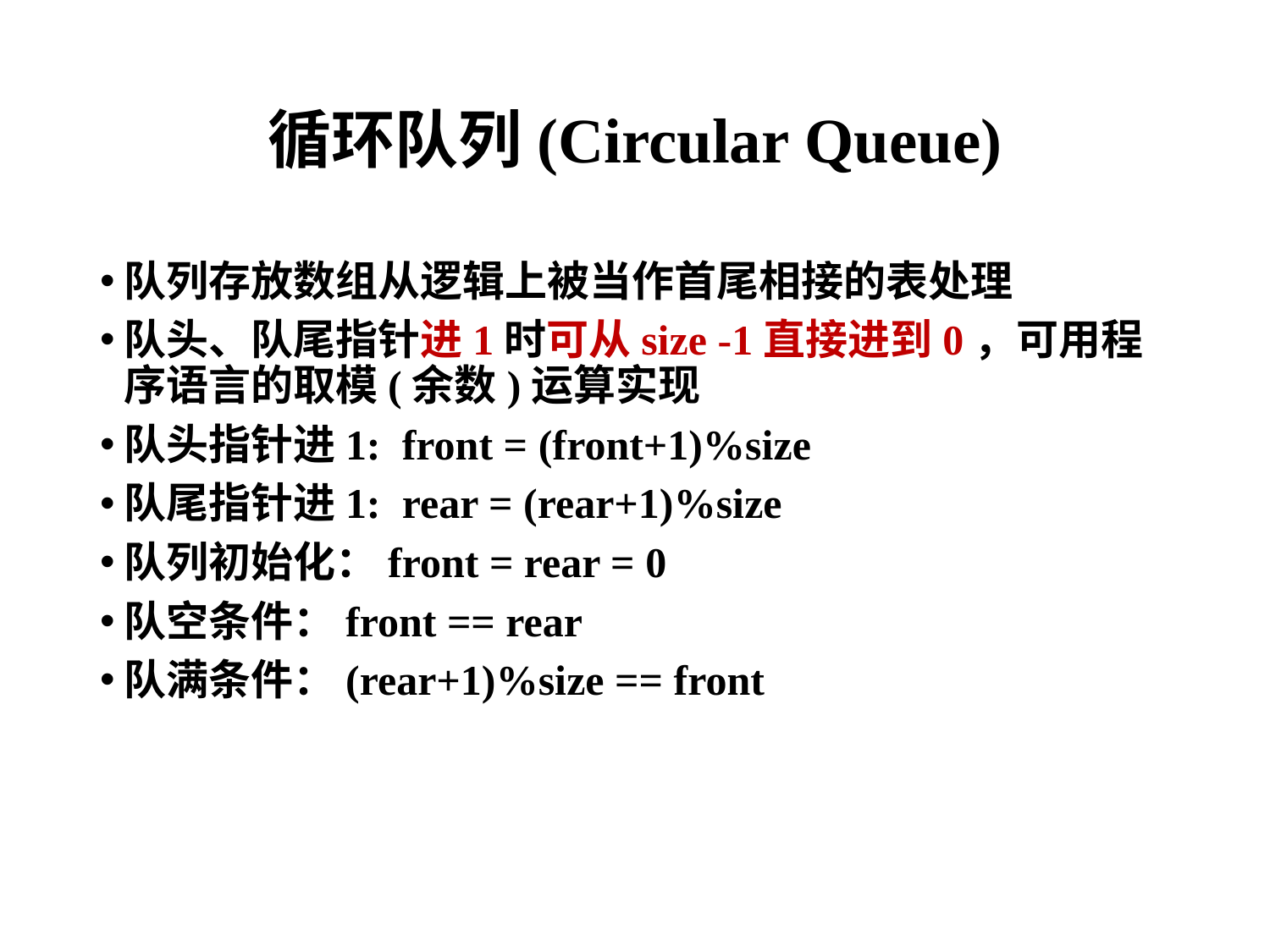

# 循环队列(Circular Queue)
队列存放数组从逻辑上被当作首尾相接的表处理
队头、队尾指针进1时可从size -1直接进到0，可用程序语言的取模(余数)运算实现
队头指针进1:  front = (front+1)%size
队尾指针进1:  rear = (rear+1)%size
队列初始化：front = rear = 0
队空条件：front == rear
队满条件：(rear+1)%size == front